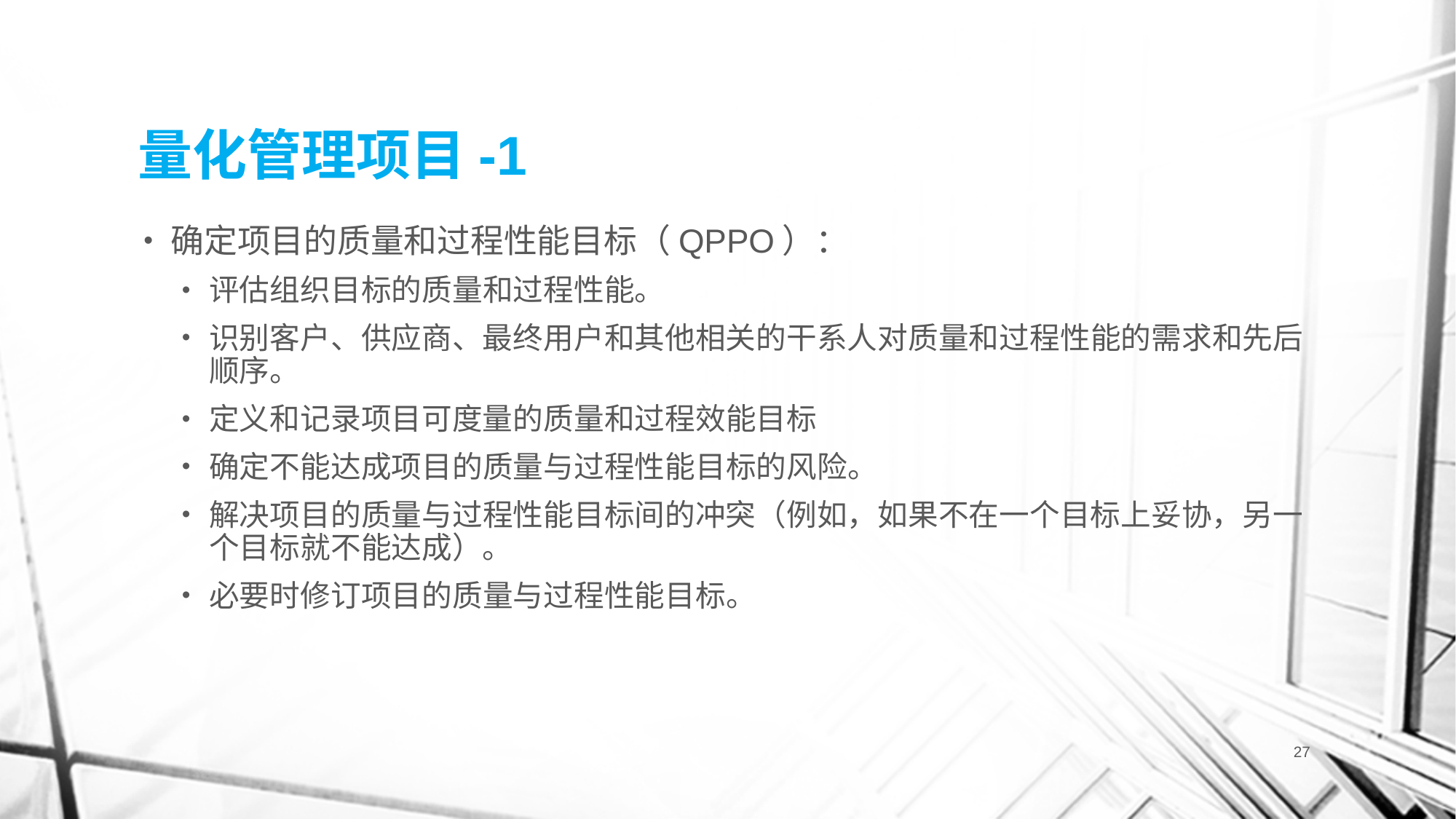

# 量化管理项目-1
确定项目的质量和过程性能目标（QPPO）：
评估组织目标的质量和过程性能。
识别客户、供应商、最终用户和其他相关的干系人对质量和过程性能的需求和先后顺序。
定义和记录项目可度量的质量和过程效能目标
确定不能达成项目的质量与过程性能目标的风险。
解决项目的质量与过程性能目标间的冲突（例如，如果不在一个目标上妥协，另一个目标就不能达成）。
必要时修订项目的质量与过程性能目标。

27